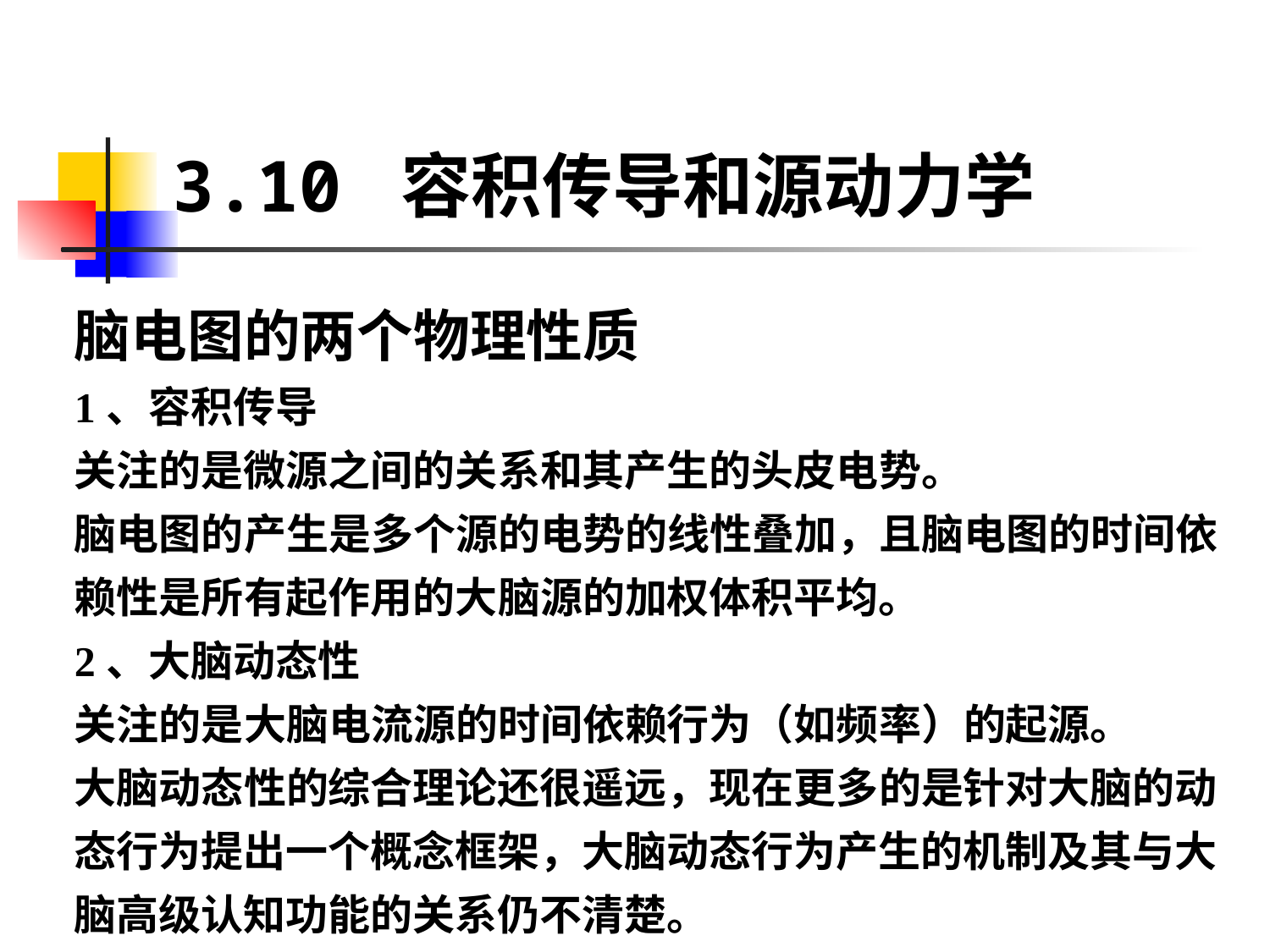

# 3.10 容积传导和源动力学
脑电图的两个物理性质
1、容积传导
关注的是微源之间的关系和其产生的头皮电势。
脑电图的产生是多个源的电势的线性叠加，且脑电图的时间依赖性是所有起作用的大脑源的加权体积平均。
2、大脑动态性
关注的是大脑电流源的时间依赖行为（如频率）的起源。
大脑动态性的综合理论还很遥远，现在更多的是针对大脑的动态行为提出一个概念框架，大脑动态行为产生的机制及其与大脑高级认知功能的关系仍不清楚。